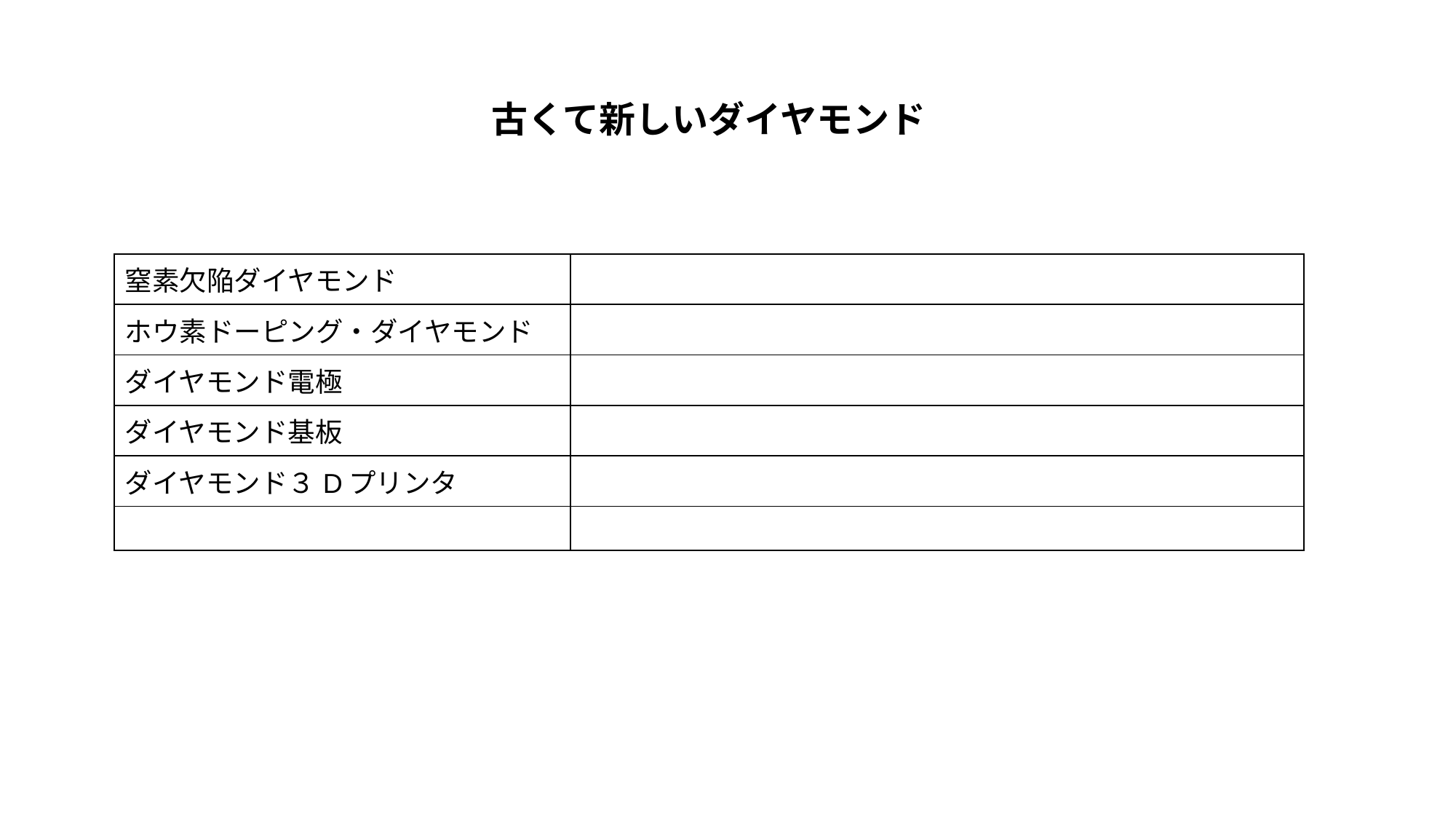

古くて新しいダイヤモンド
| 窒素欠陥ダイヤモンド |  |
| --- | --- |
| ホウ素ドーピング・ダイヤモンド |  |
| ダイヤモンド電極 |  |
| ダイヤモンド基板 |  |
| ダイヤモンド３Dプリンタ |  |
|  |  |